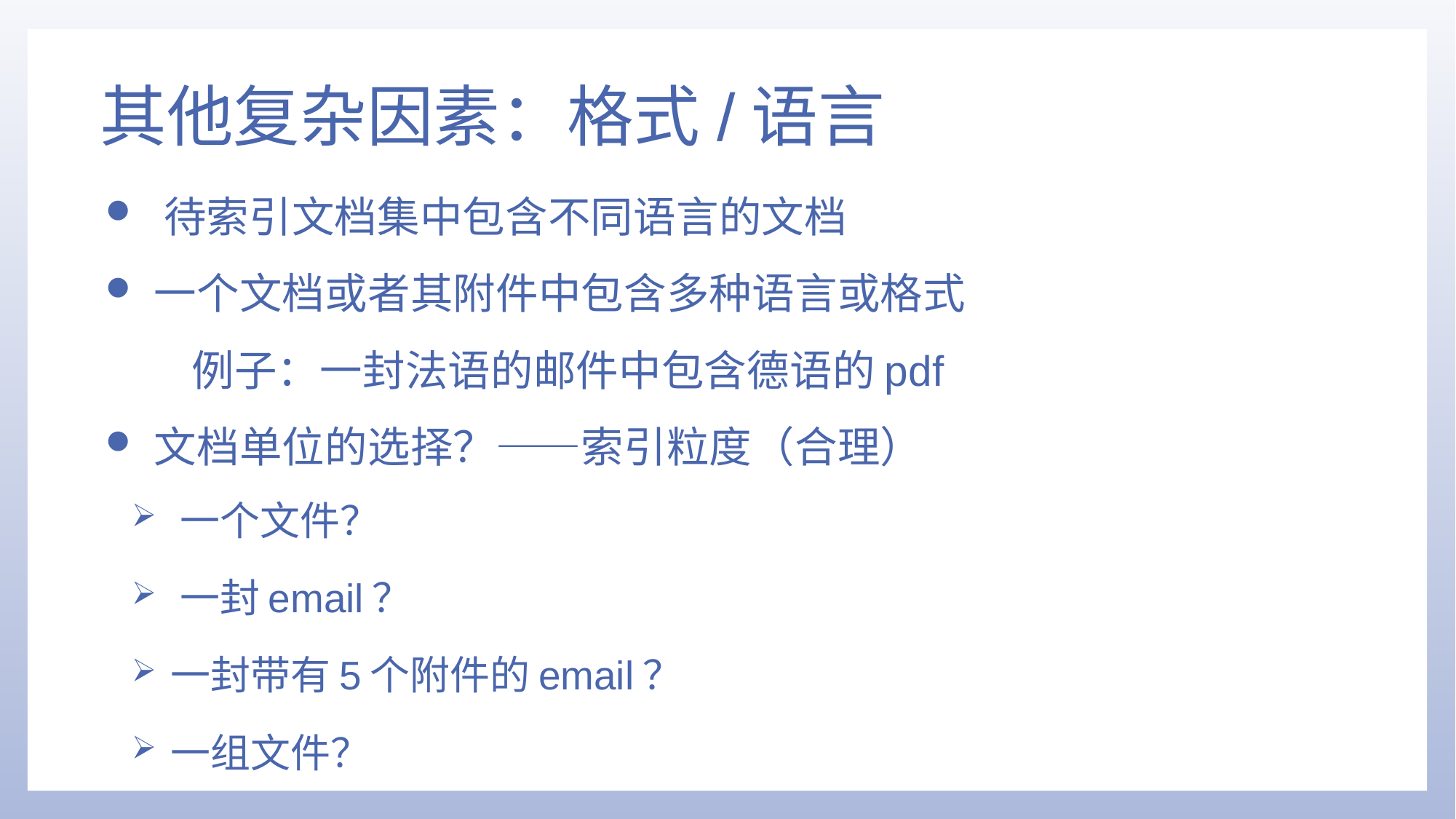

# 其他复杂因素：格式/语言
  待索引文档集中包含不同语言的文档
 一个文档或者其附件中包含多种语言或格式
        例子：一封法语的邮件中包含德语的pdf
 文档单位的选择？——索引粒度（合理）
  一个文件？
  一封email？
 一封带有5个附件的email？
 一组文件？